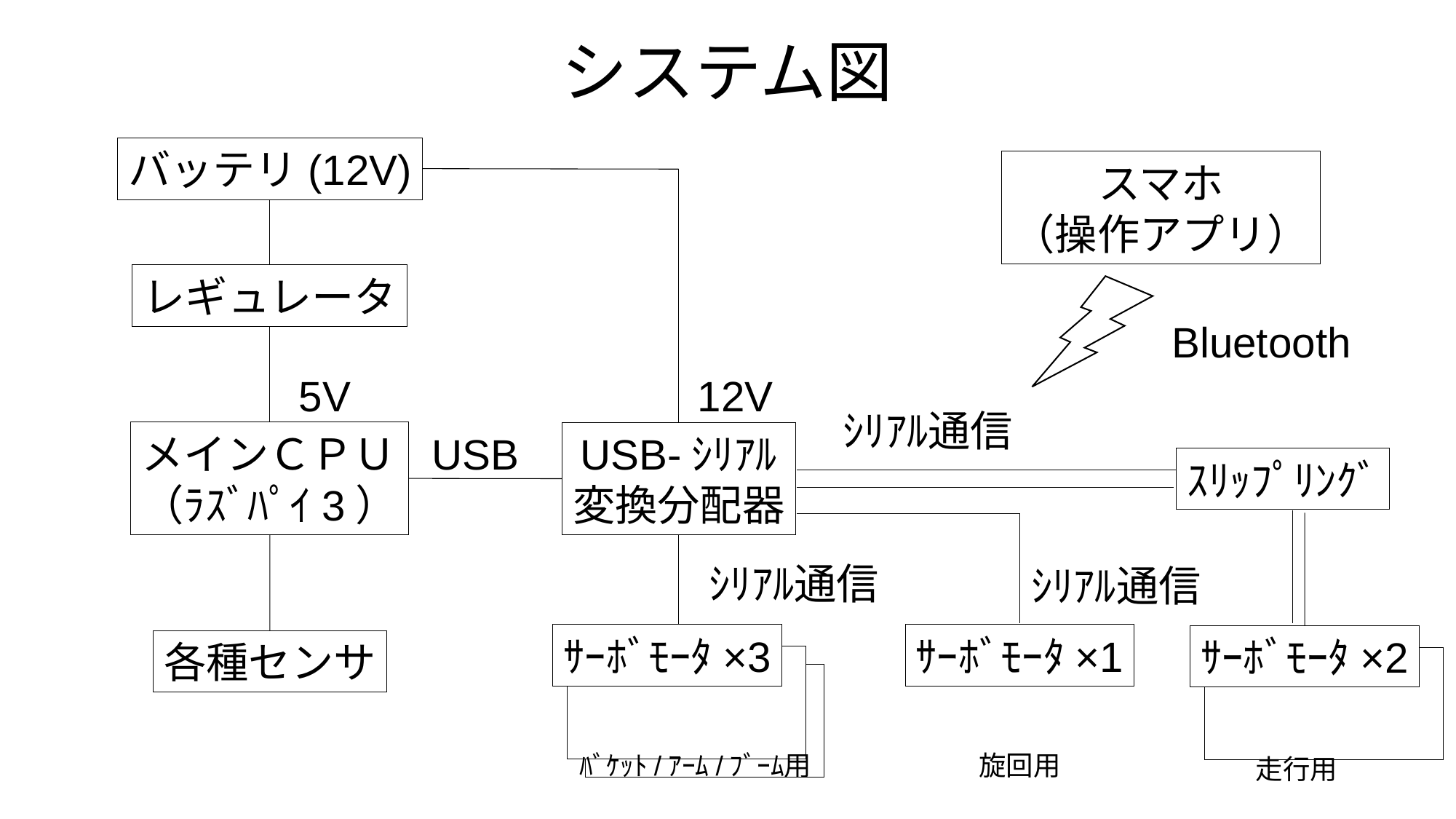

# システム図
バッテリ(12V)
スマホ
（操作アプリ）
レギュレータ

Bluetooth
5V
12V
ｼﾘｱﾙ通信
メインＣＰＵ
（ﾗｽﾞﾊﾟｲ3）
USB
USB-ｼﾘｱﾙ
変換分配器
ｽﾘｯﾌﾟﾘﾝｸﾞ
ｼﾘｱﾙ通信
ｼﾘｱﾙ通信
ｻｰﾎﾞﾓｰﾀ×3

ｻｰﾎﾞﾓｰﾀ×1
ｻｰﾎﾞﾓｰﾀ×2

各種センサ
ﾊﾞｹｯﾄ/ｱｰﾑ/ﾌﾞｰﾑ用
旋回用
走行用